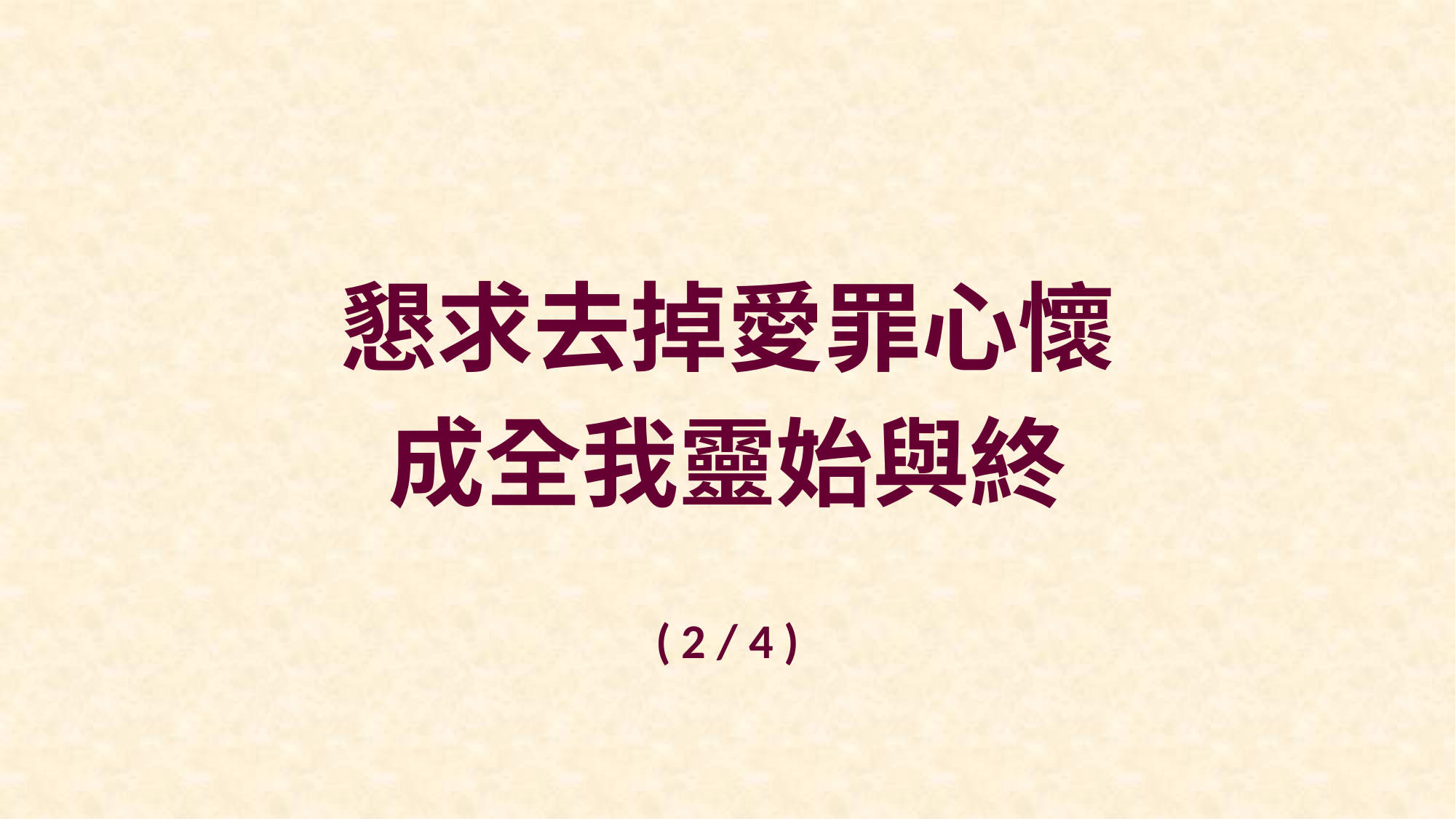

懇求去掉愛罪心懷
成全我靈始與終
( 2 / 4 )